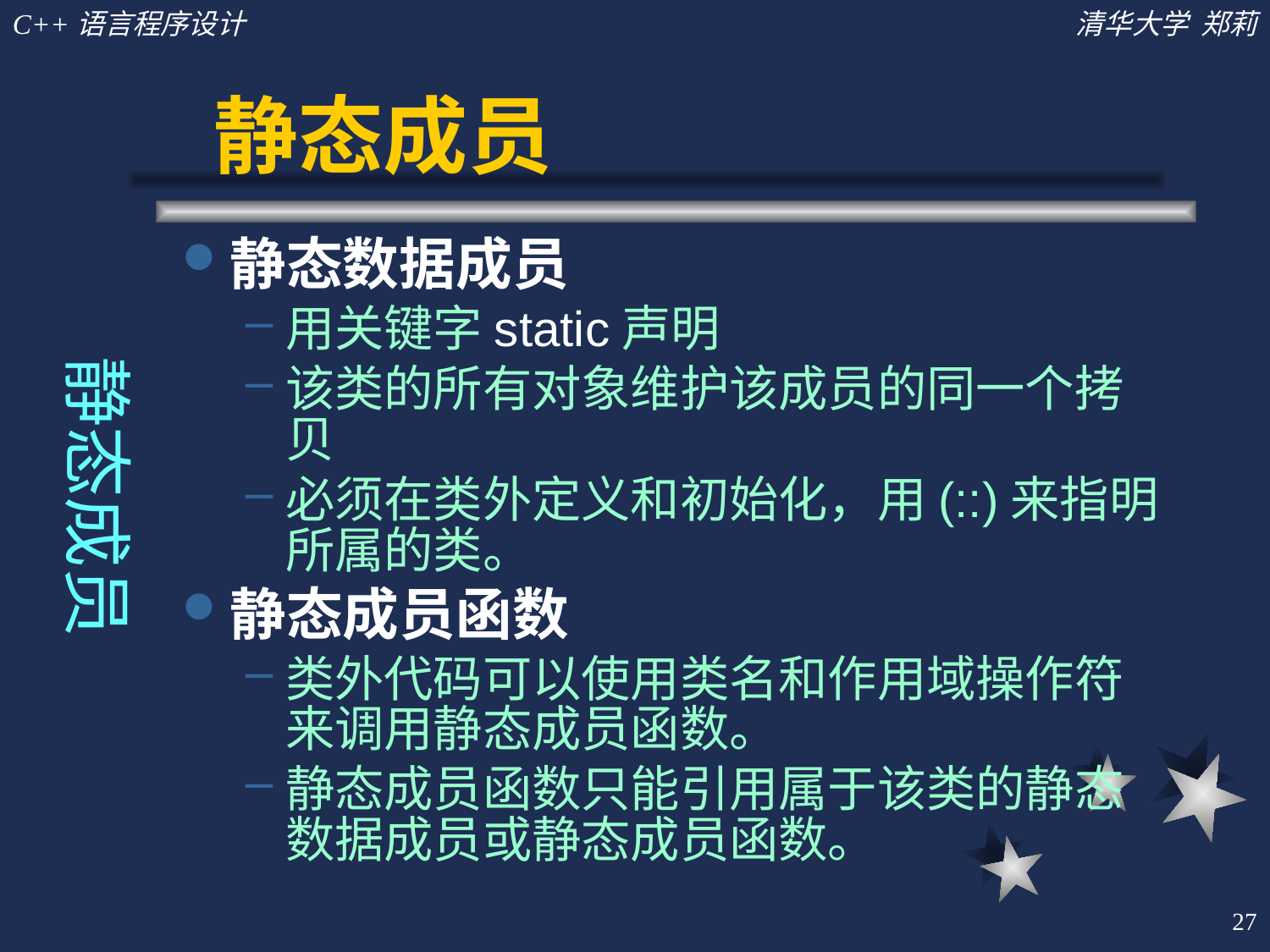

# 静态成员
静态成员
静态数据成员
用关键字static声明
该类的所有对象维护该成员的同一个拷贝
必须在类外定义和初始化，用(::)来指明所属的类。
静态成员函数
类外代码可以使用类名和作用域操作符来调用静态成员函数。
静态成员函数只能引用属于该类的静态数据成员或静态成员函数。
27